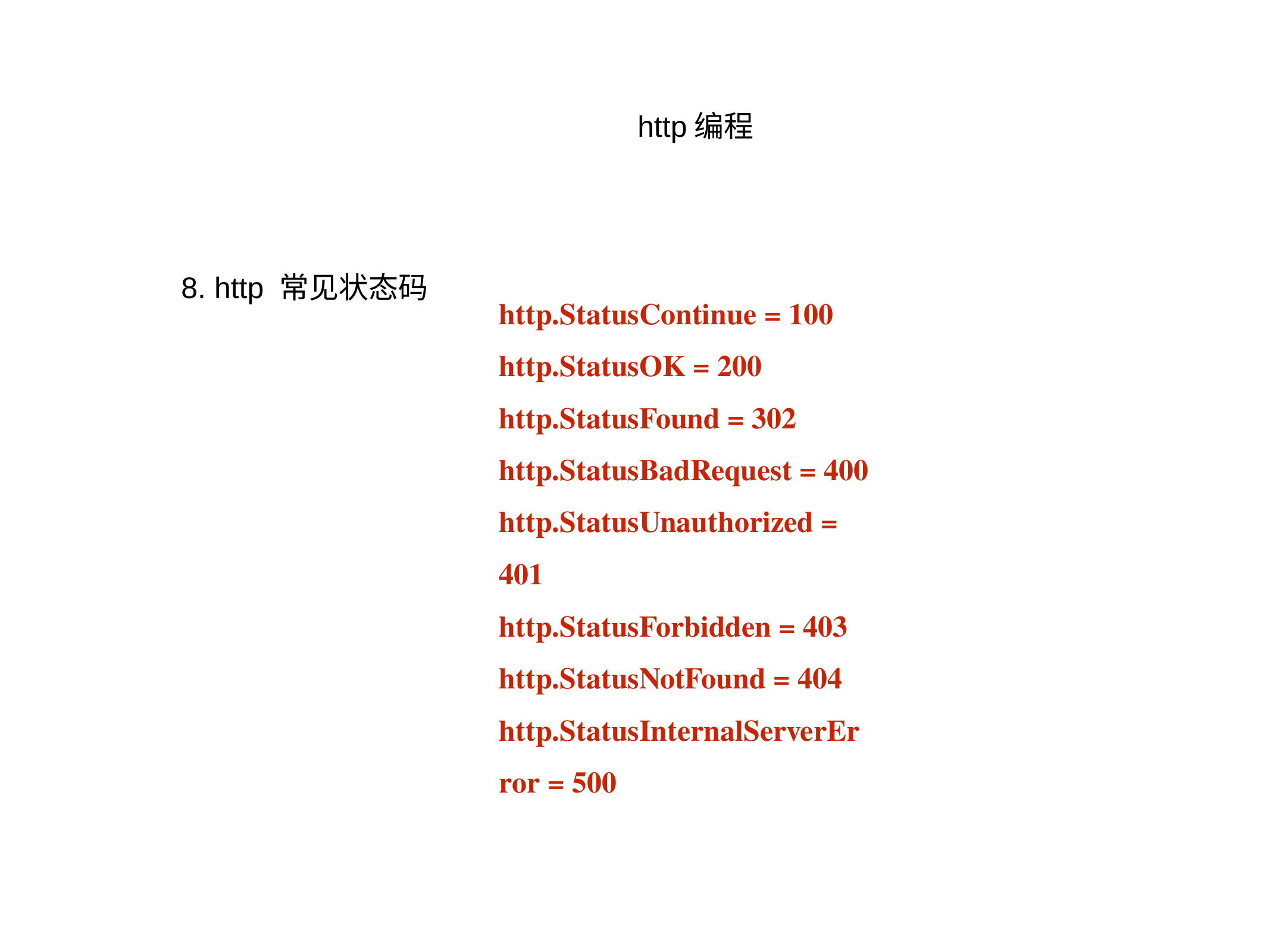

http编程
8. http 常见状态码

http.StatusContinue = 100
http.StatusOK = 200
http.StatusFound = 302
http.StatusBadRequest = 400
http.StatusUnauthorized = 401
http.StatusForbidden = 403
http.StatusNotFound = 404
http.StatusInternalServerError = 500